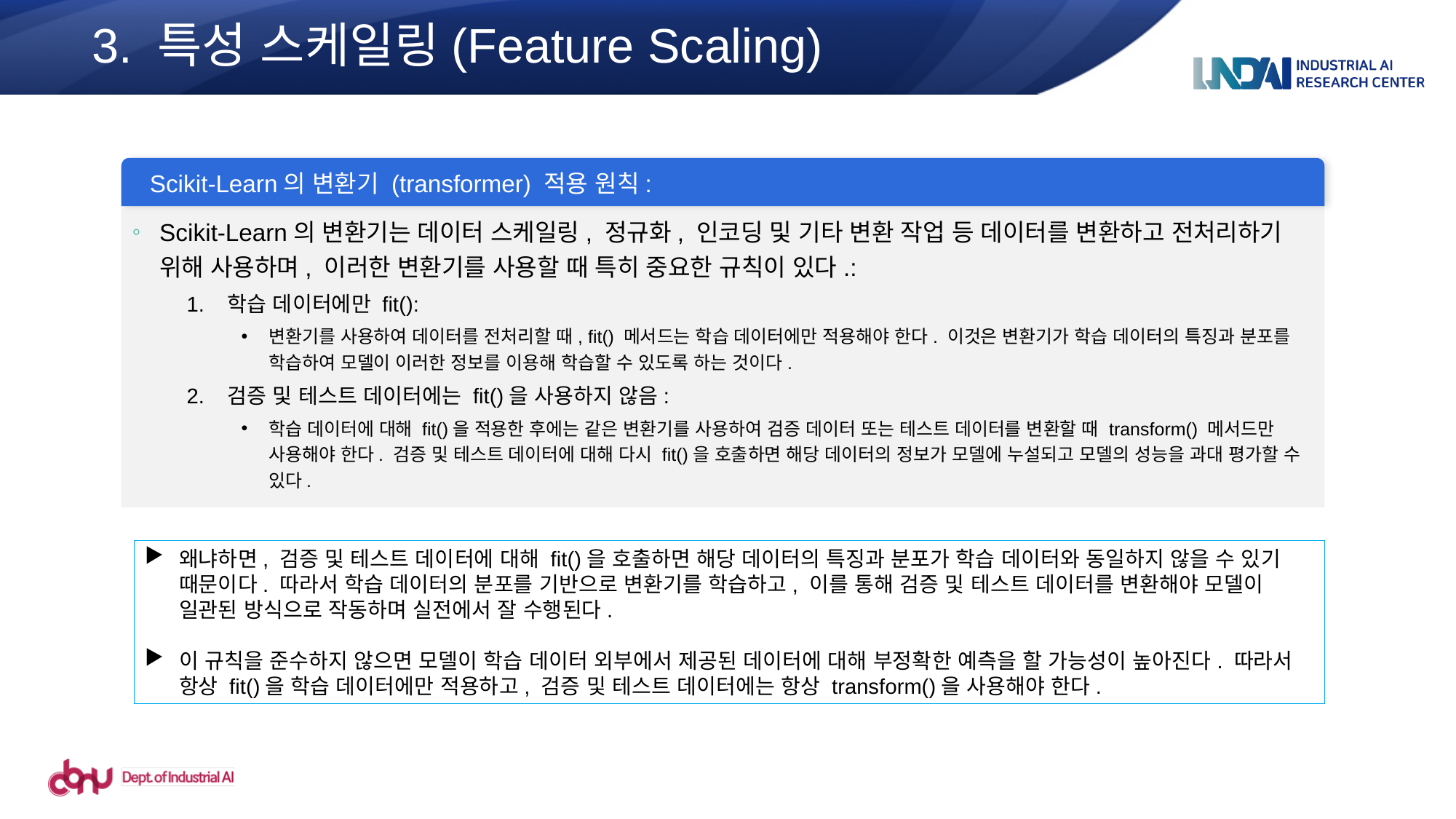

3. 특성 스케일링(Feature Scaling)
 Scikit-Learn의 변환기 (transformer) 적용 원칙:
Scikit-Learn의 변환기는 데이터 스케일링, 정규화, 인코딩 및 기타 변환 작업 등 데이터를 변환하고 전처리하기 위해 사용하며, 이러한 변환기를 사용할 때 특히 중요한 규칙이 있다.:
학습 데이터에만 fit():
변환기를 사용하여 데이터를 전처리할 때, fit() 메서드는 학습 데이터에만 적용해야 한다. 이것은 변환기가 학습 데이터의 특징과 분포를 학습하여 모델이 이러한 정보를 이용해 학습할 수 있도록 하는 것이다.
검증 및 테스트 데이터에는 fit()을 사용하지 않음:
학습 데이터에 대해 fit()을 적용한 후에는 같은 변환기를 사용하여 검증 데이터 또는 테스트 데이터를 변환할 때 transform() 메서드만 사용해야 한다. 검증 및 테스트 데이터에 대해 다시 fit()을 호출하면 해당 데이터의 정보가 모델에 누설되고 모델의 성능을 과대 평가할 수 있다.
왜냐하면, 검증 및 테스트 데이터에 대해 fit()을 호출하면 해당 데이터의 특징과 분포가 학습 데이터와 동일하지 않을 수 있기 때문이다. 따라서 학습 데이터의 분포를 기반으로 변환기를 학습하고, 이를 통해 검증 및 테스트 데이터를 변환해야 모델이 일관된 방식으로 작동하며 실전에서 잘 수행된다.

이 규칙을 준수하지 않으면 모델이 학습 데이터 외부에서 제공된 데이터에 대해 부정확한 예측을 할 가능성이 높아진다. 따라서 항상 fit()을 학습 데이터에만 적용하고, 검증 및 테스트 데이터에는 항상 transform()을 사용해야 한다.